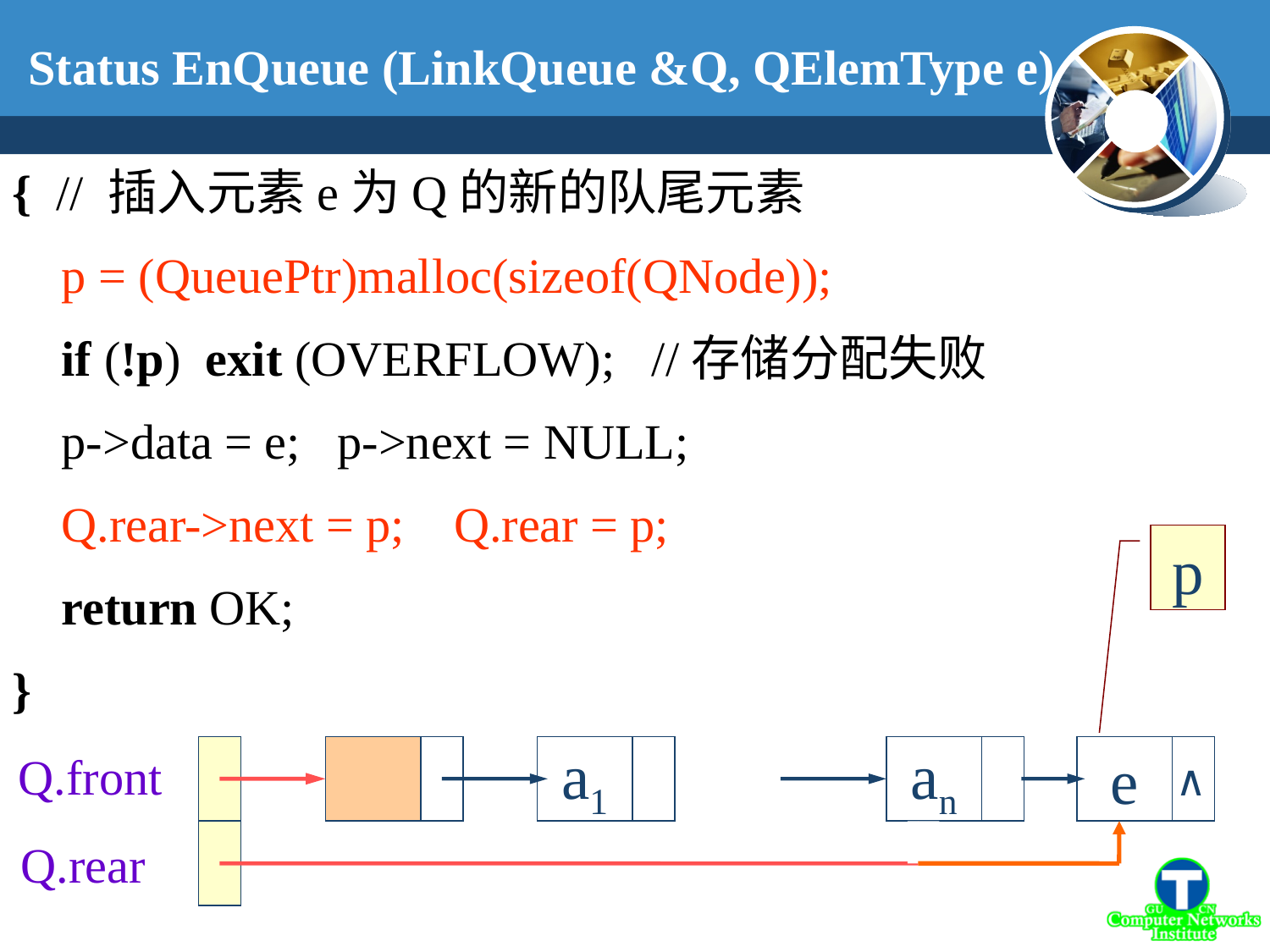

Status EnQueue (LinkQueue &Q, QElemType e)
{  // 插入元素e为Q的新的队尾元素
    p = (QueuePtr)malloc(sizeof(QNode));
    if (!p)  exit (OVERFLOW);   //存储分配失败
    p->data = e;   p->next = NULL;
    Q.rear->next = p;    Q.rear = p;
    return OK;
}
p
e

Q.front

a1

an
∧

∧

Q.rear